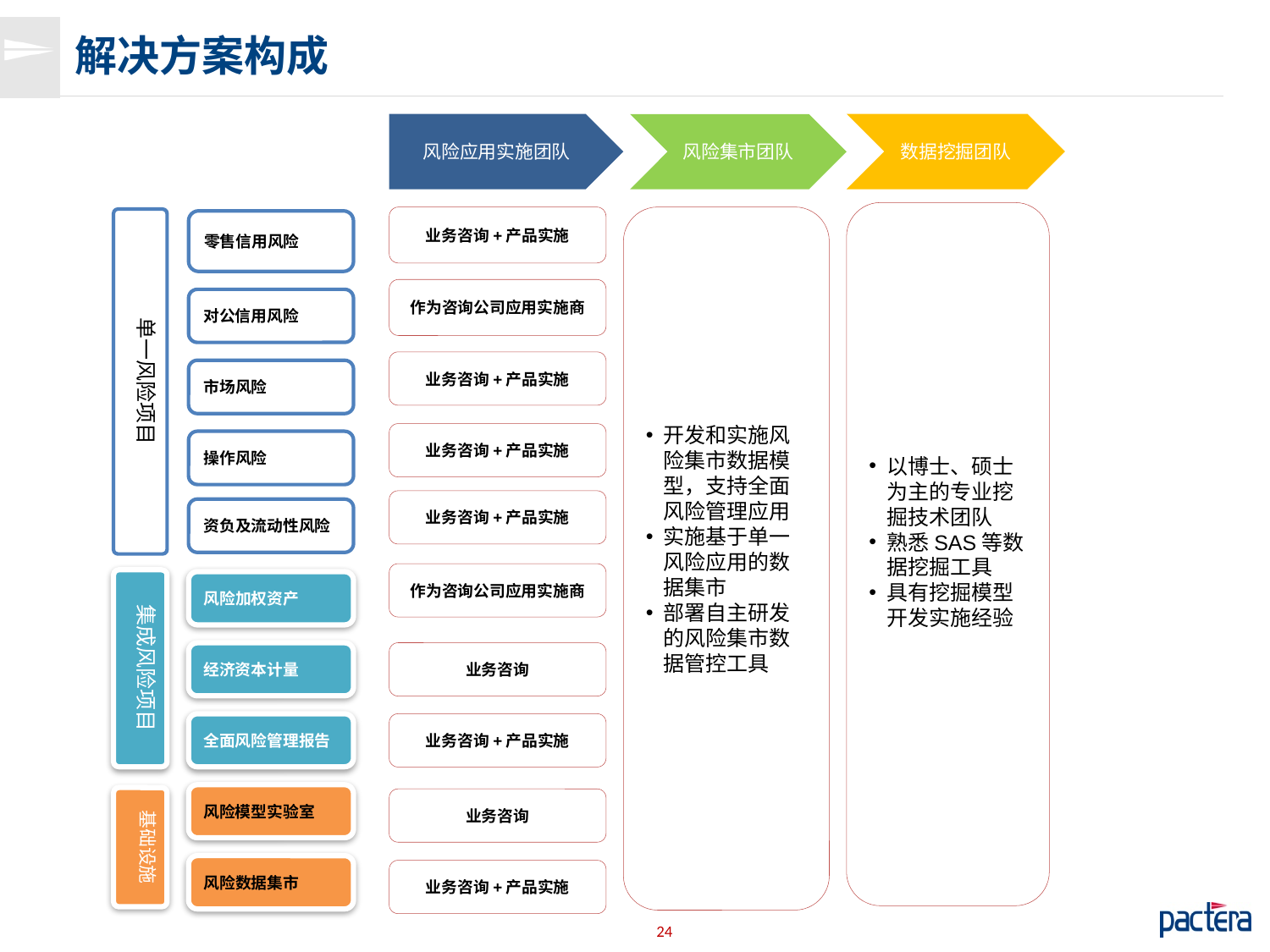

# 解决方案构成
风险应用实施团队
数据挖掘团队
风险集市团队
以博士、硕士为主的专业挖掘技术团队
熟悉SAS等数据挖掘工具
具有挖掘模型开发实施经验

业务咨询+产品实施
开发和实施风险集市数据模型，支持全面风险管理应用
实施基于单一风险应用的数据集市
部署自主研发的风险集市数据管控工具

单一风险项目
零售信用风险
作为咨询公司应用实施商
对公信用风险
业务咨询+产品实施
市场风险
业务咨询+产品实施
操作风险
业务咨询+产品实施
资负及流动性风险
作为咨询公司应用实施商
集成风险项目
风险加权资产
经济资本计量
业务咨询
全面风险管理报告
业务咨询+产品实施
风险模型实验室
基础设施
业务咨询
风险数据集市
业务咨询+产品实施
24